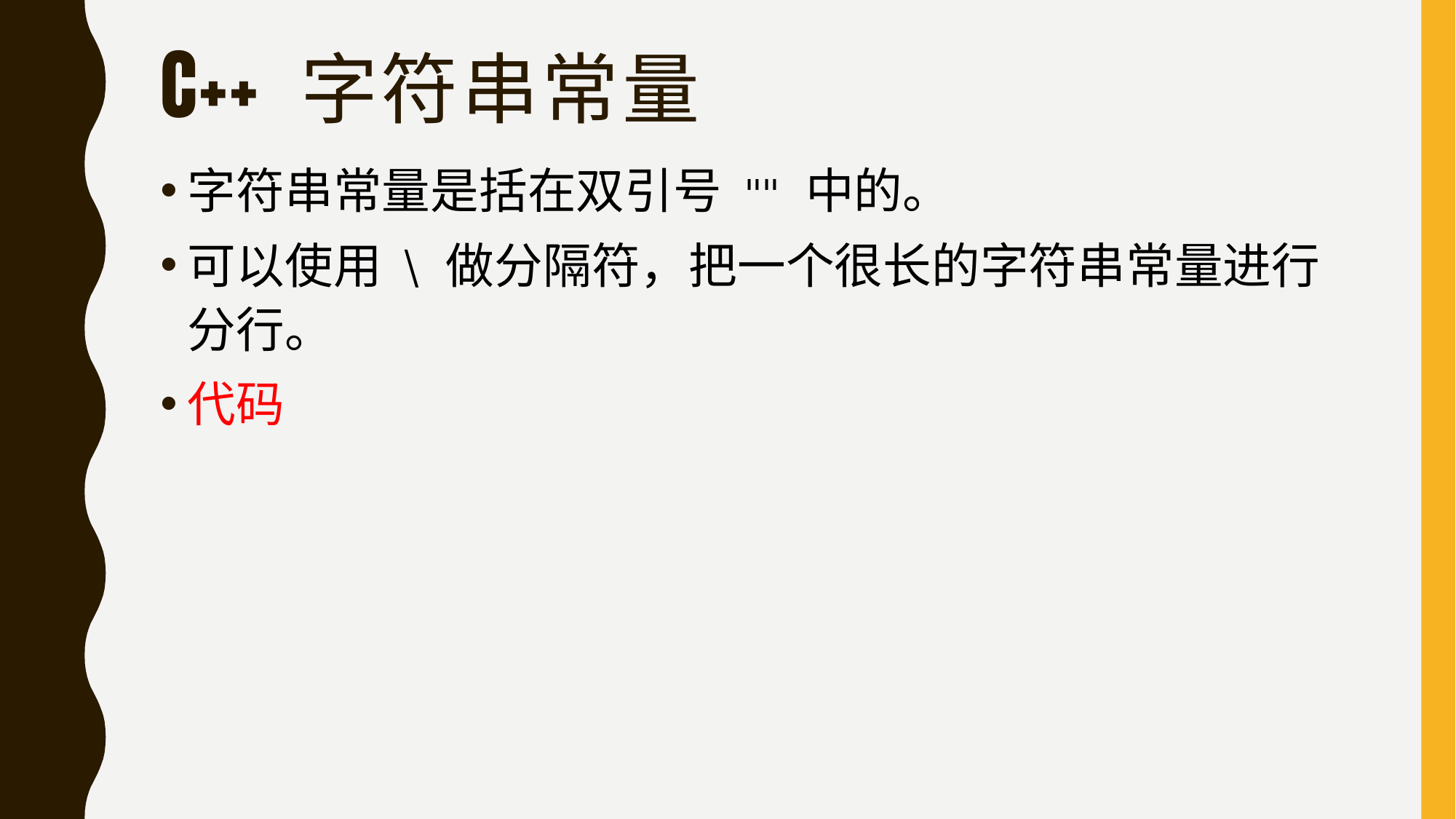

# C++ 字符串常量
字符串常量是括在双引号 "" 中的。
可以使用 \ 做分隔符，把一个很长的字符串常量进行分行。
代码